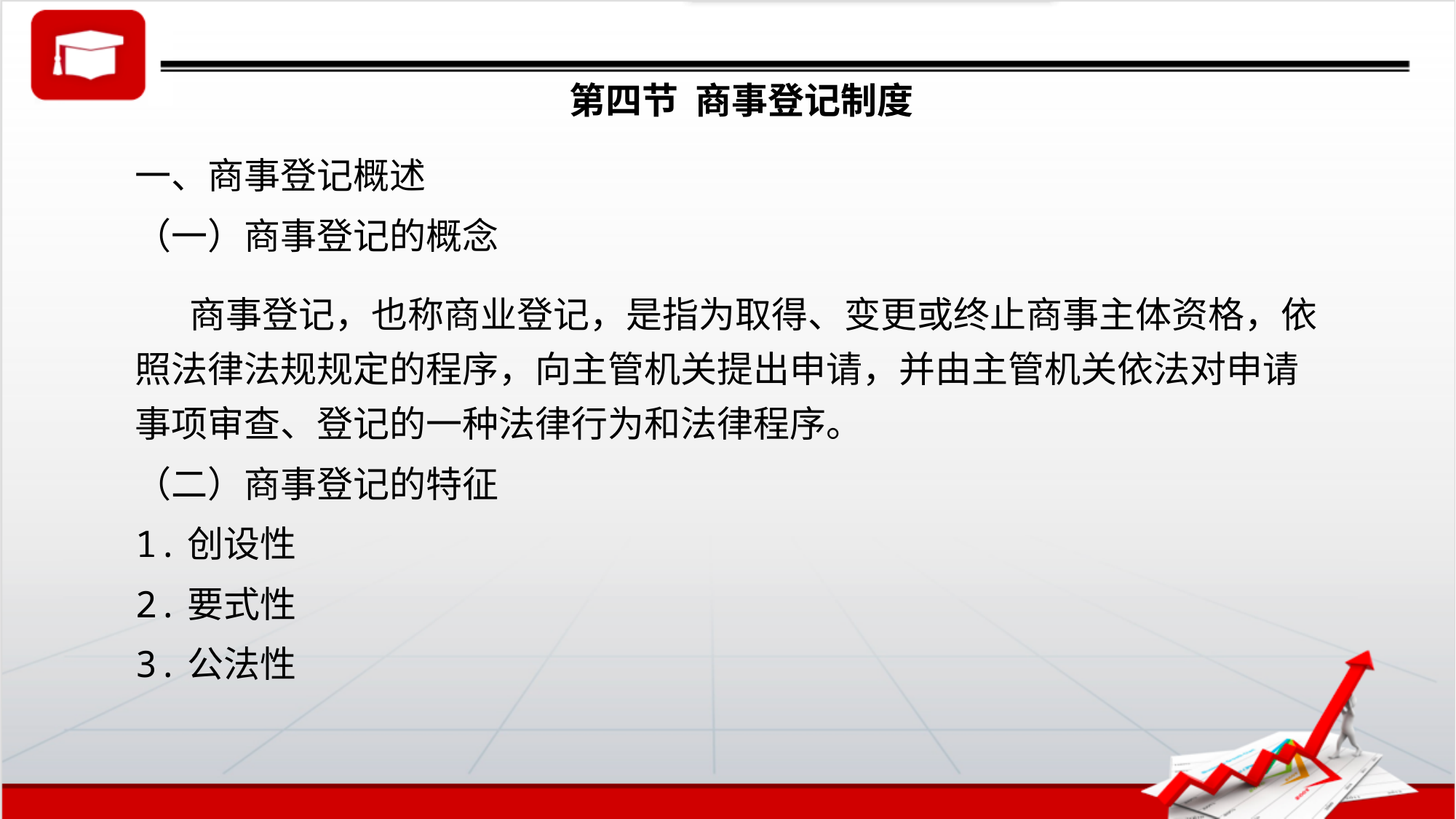

# 第四节  商事登记制度
一、商事登记概述
（一）商事登记的概念
商事登记，也称商业登记，是指为取得、变更或终止商事主体资格，依照法律法规规定的程序，向主管机关提出申请，并由主管机关依法对申请事项审查、登记的一种法律行为和法律程序。
（二）商事登记的特征
1.创设性
2.要式性
3.公法性